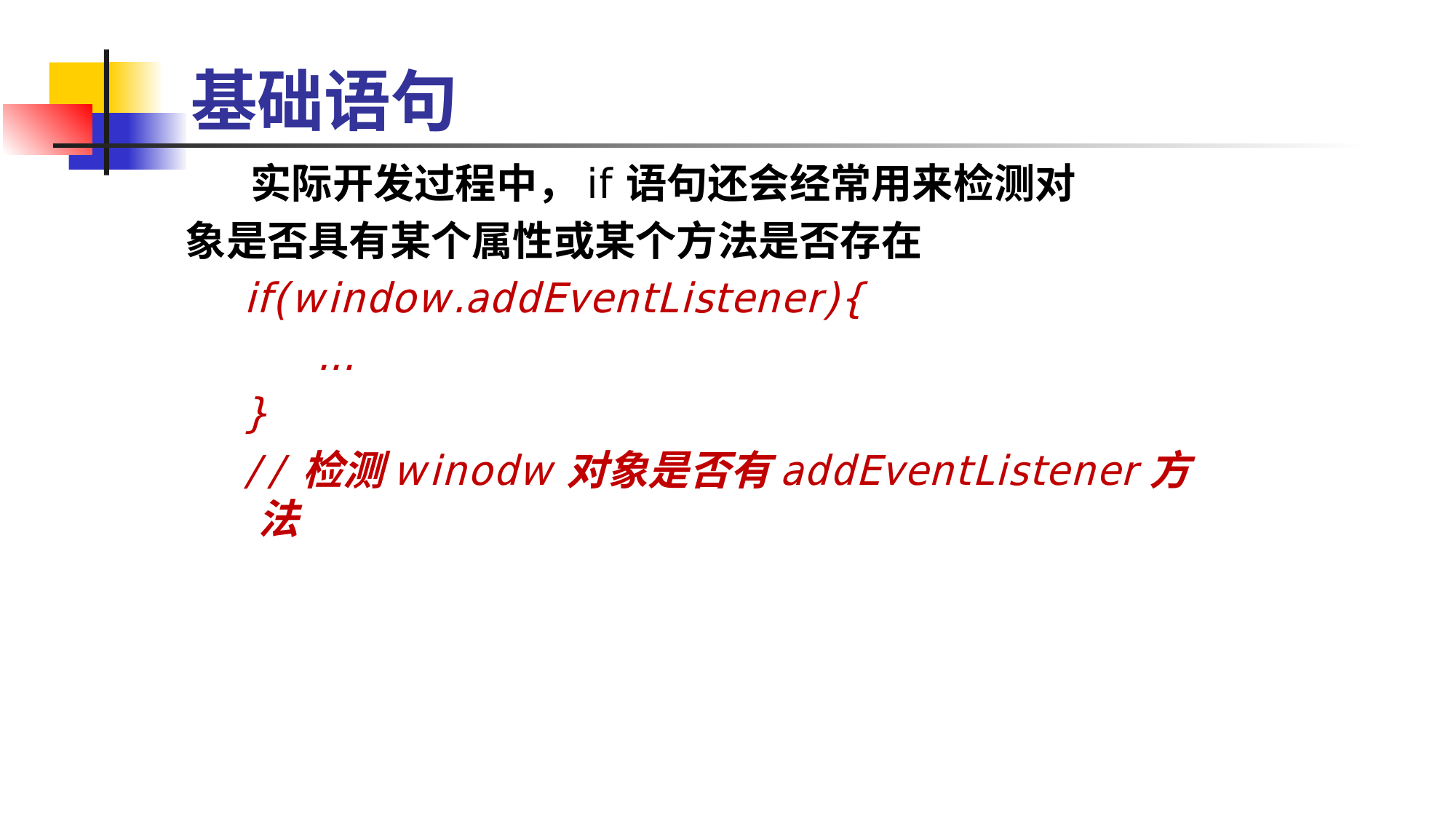

基础语句
      实际开发过程中，if语句还会经常用来检测对
象是否具有某个属性或某个方法是否存在
     if(window.addEventListener){
           ...
     }
     //检测winodw对象是否有addEventListener方法